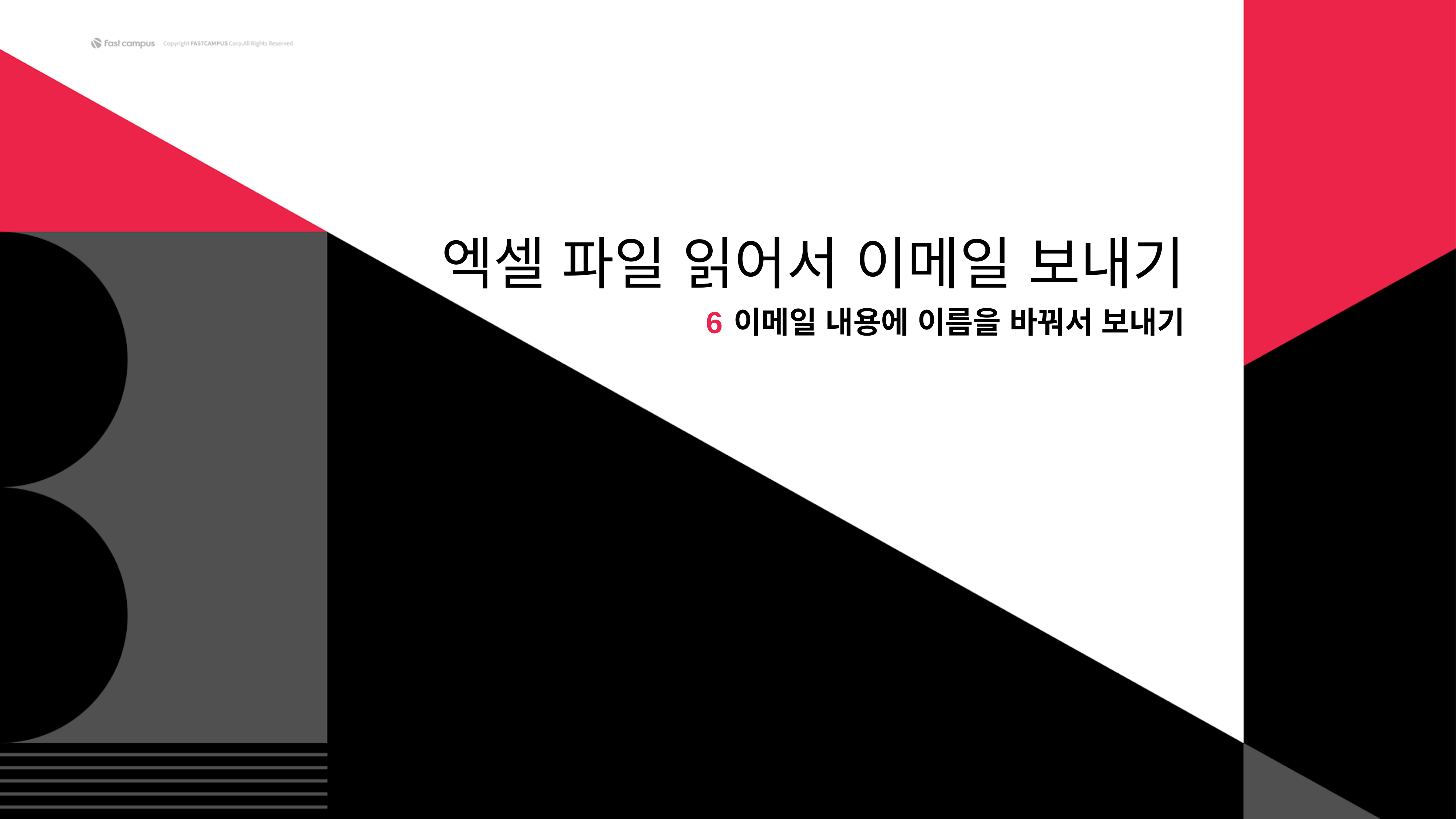

# 엑셀 파일 읽어서 이메일 보내기
이메일 내용에 이름을 바꿔서 보내기
6